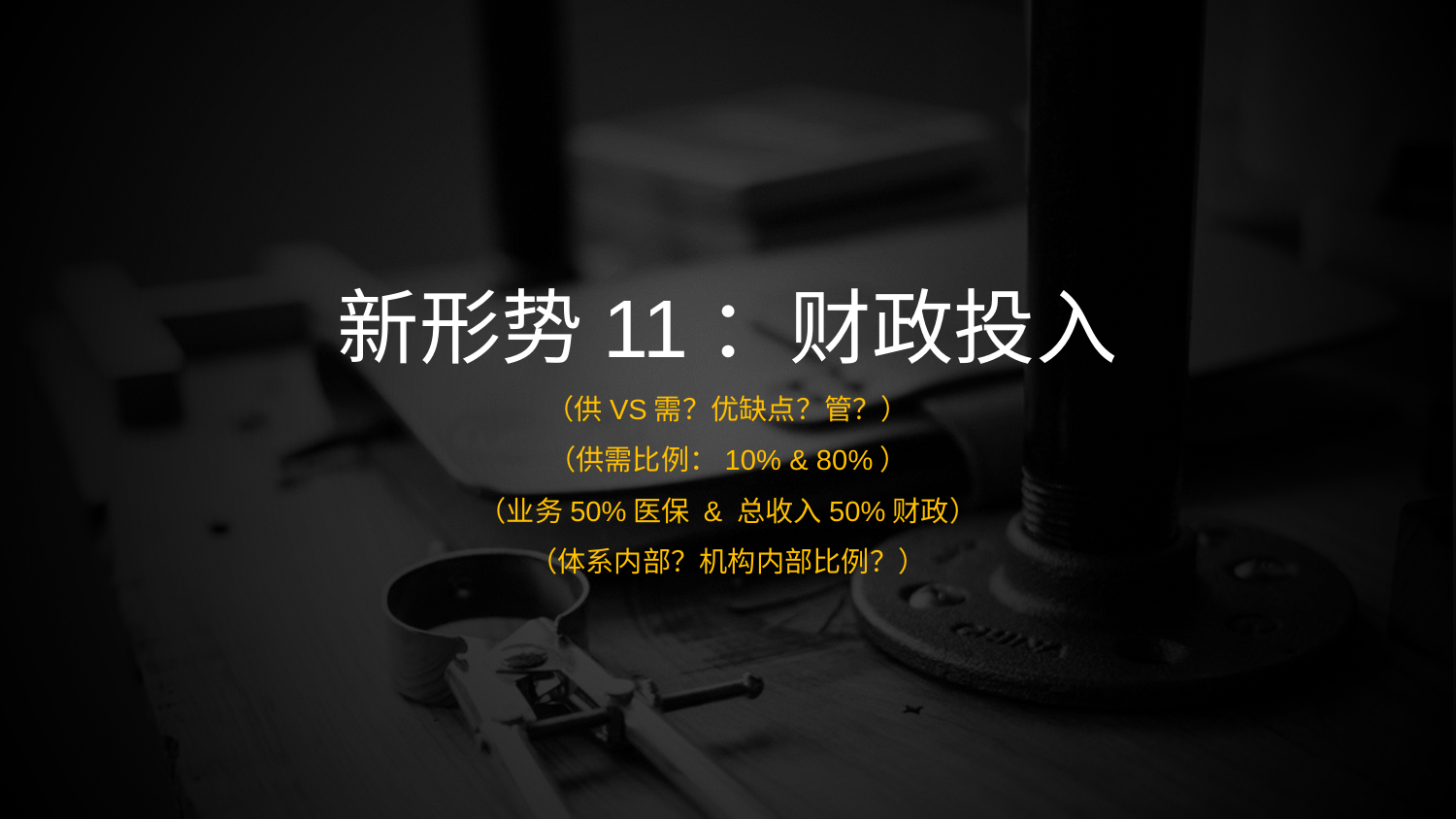

新形势11：财政投入
（供VS需？优缺点？管？）
（供需比例：10% & 80%）
（业务50%医保 & 总收入50%财政）
（体系内部？机构内部比例？）